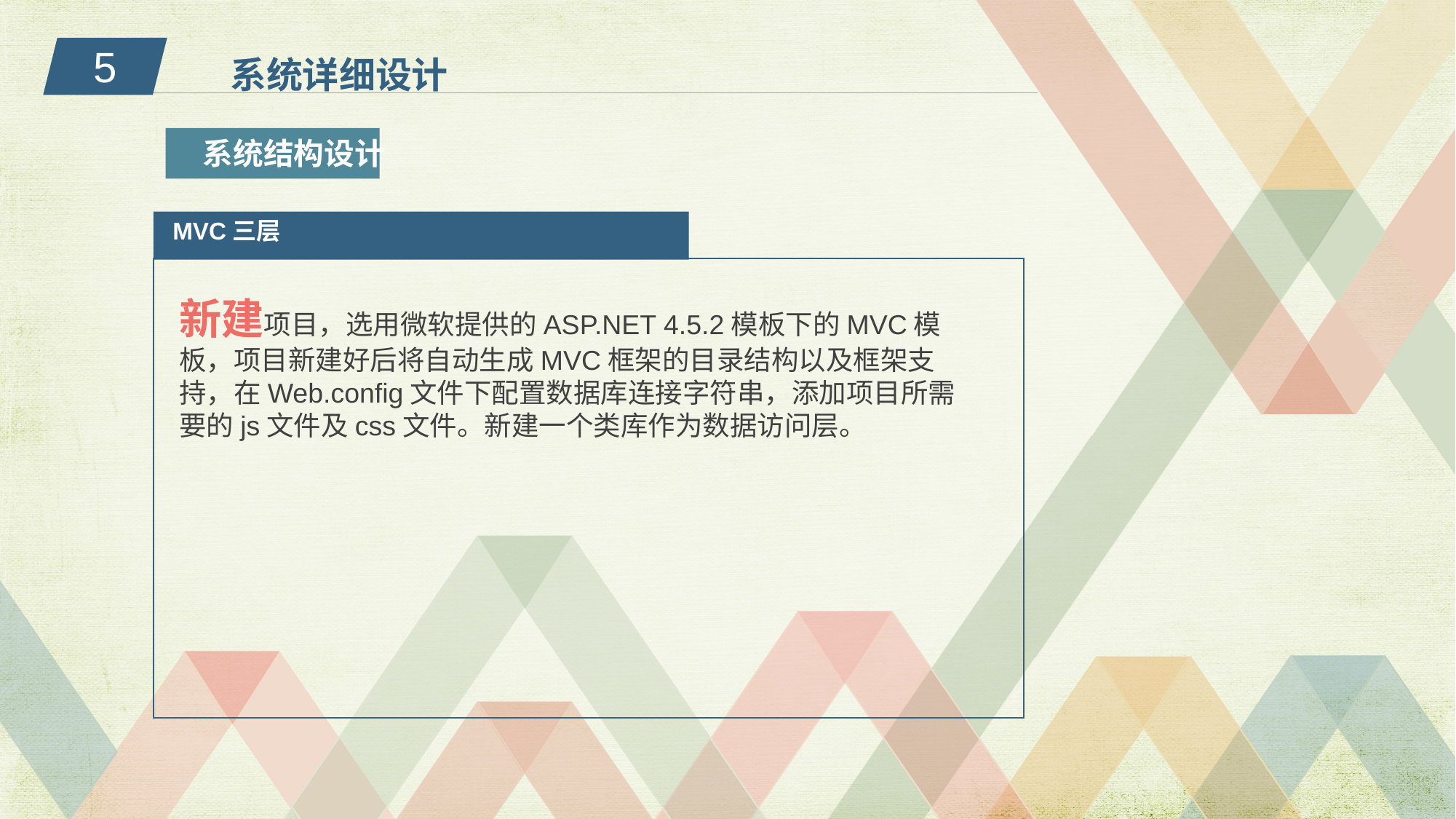

系统详细设计
5

系统结构设计

MVC三层

新建项目，选用微软提供的ASP.NET 4.5.2模板下的MVC模板，项目新建好后将自动生成MVC框架的目录结构以及框架支持，在Web.config文件下配置数据库连接字符串，添加项目所需要的js文件及css文件。新建一个类库作为数据访问层。